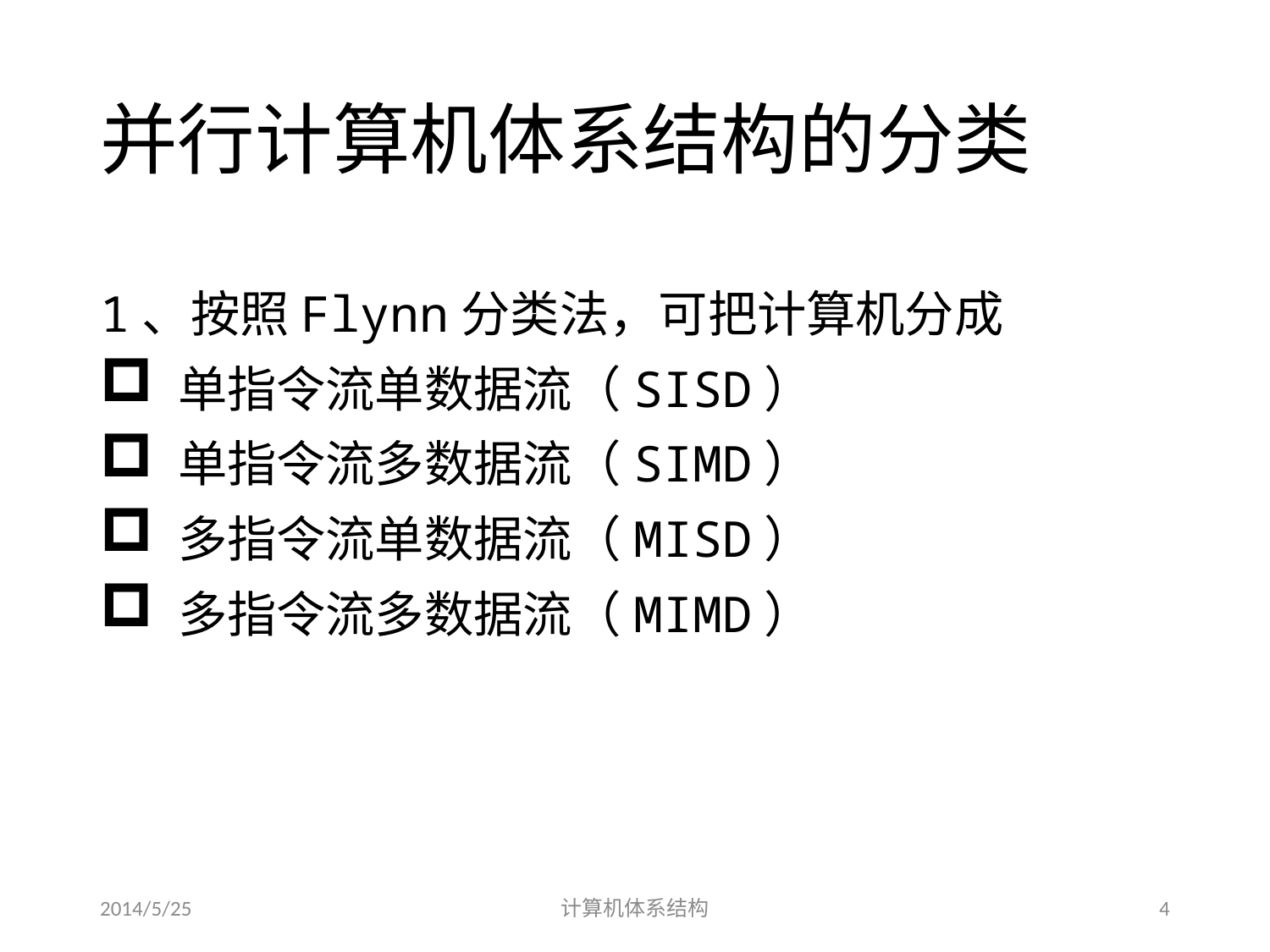

# 并行计算机体系结构的分类
1、按照Flynn分类法，可把计算机分成
 单指令流单数据流（SISD）
 单指令流多数据流（SIMD）
 多指令流单数据流（MISD）
 多指令流多数据流（MIMD）

2014/5/25
计算机体系结构
4